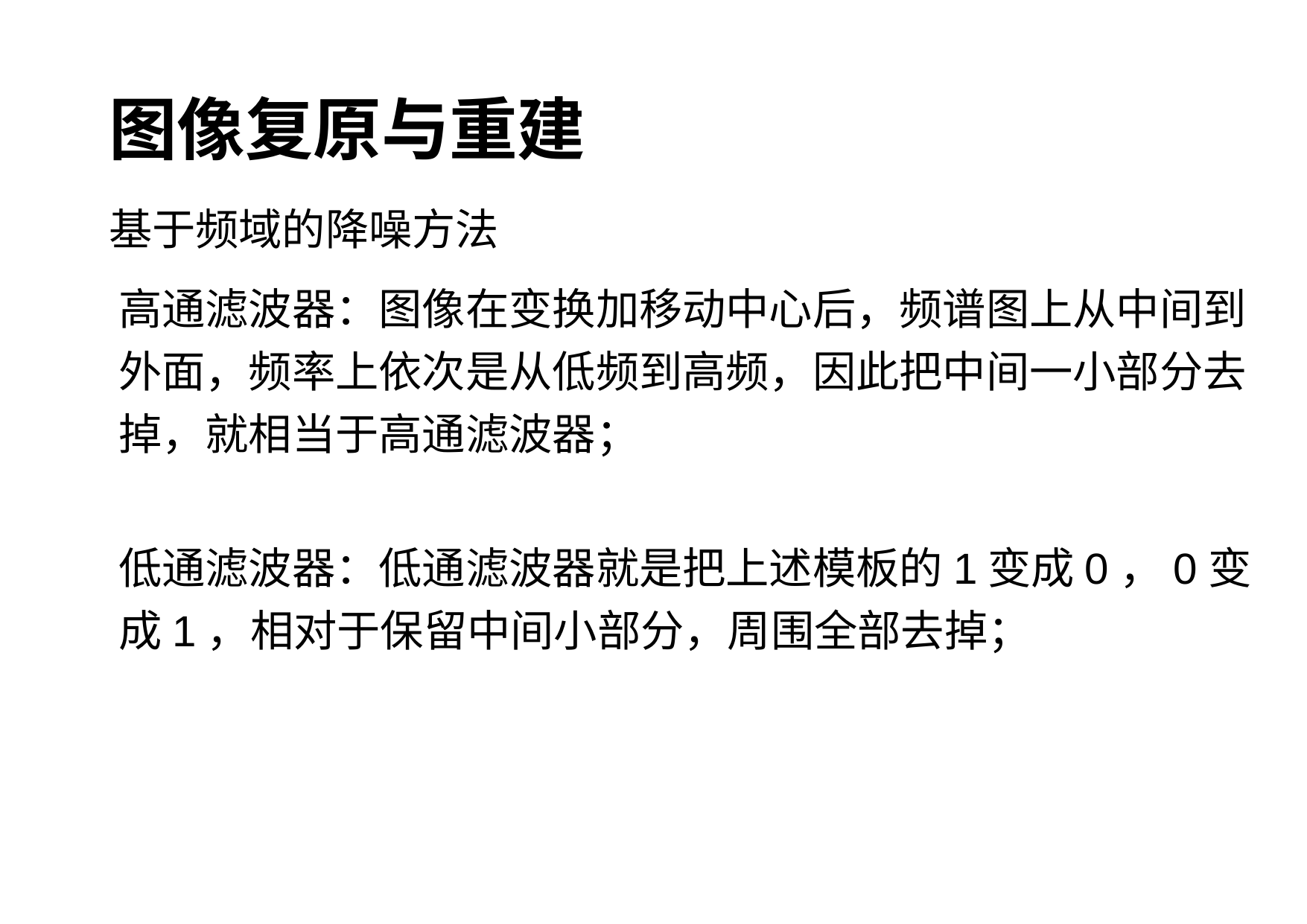

图像复原与重建
基于频域的降噪方法
高通滤波器：图像在变换加移动中心后，频谱图上从中间到外面，频率上依次是从低频到高频，因此把中间一小部分去掉，就相当于高通滤波器；

低通滤波器：低通滤波器就是把上述模板的1变成0，0变成1，相对于保留中间小部分，周围全部去掉；